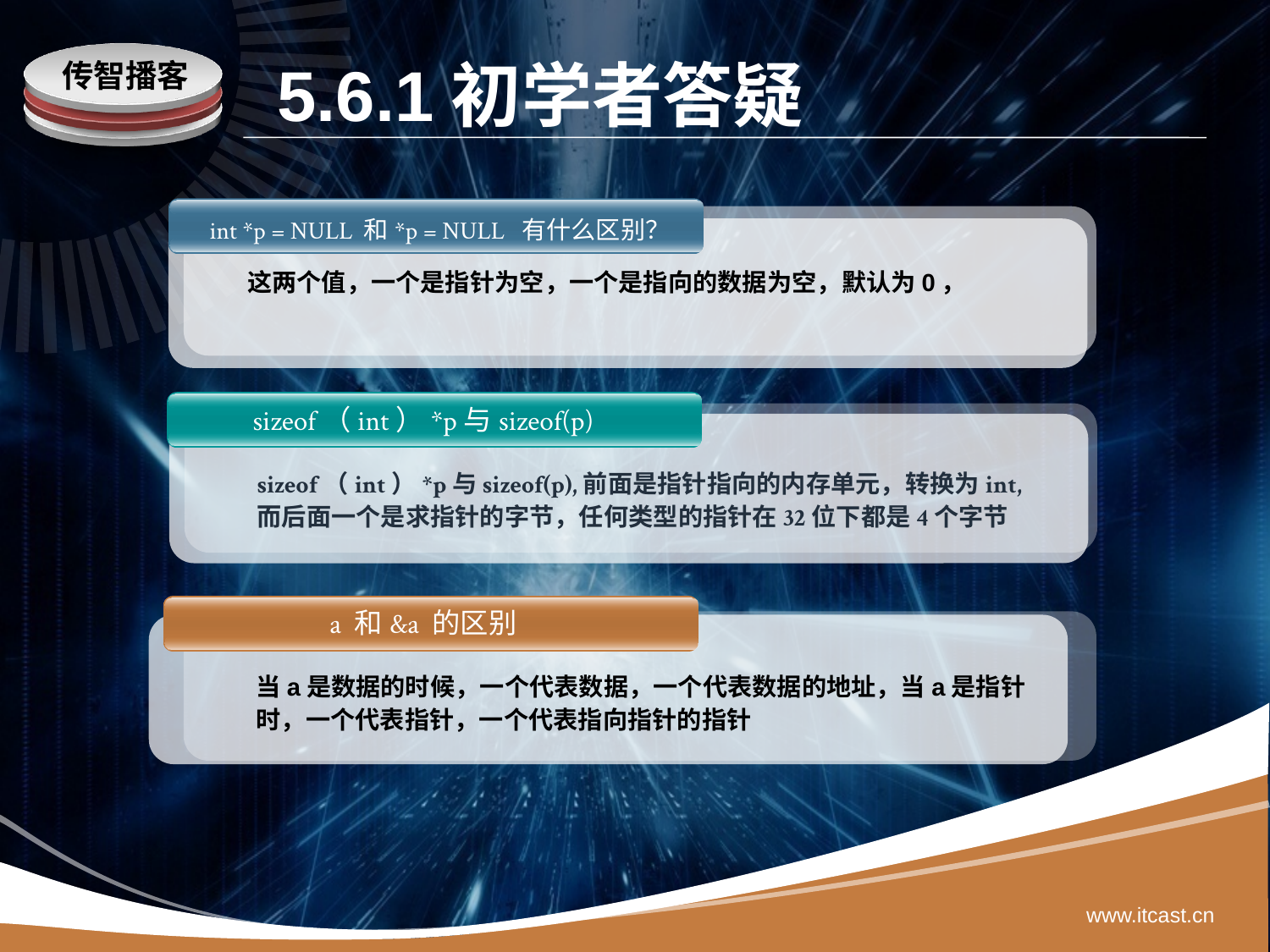

# 5.6.1初学者答疑

 int *p = NULL 和*p = NULL  有什么区别？

这两个值，一个是指针为空，一个是指向的数据为空，默认为0，

sizeof（int）*p与sizeof(p)

sizeof（int）*p与sizeof(p),前面是指针指向的内存单元，转换为int,而后面一个是求指针的字节，任何类型的指针在32位下都是4个字节

a 和&a 的区别

当a是数据的时候，一个代表数据，一个代表数据的地址，当a是指针时，一个代表指针，一个代表指向指针的指针
www.itcast.cn